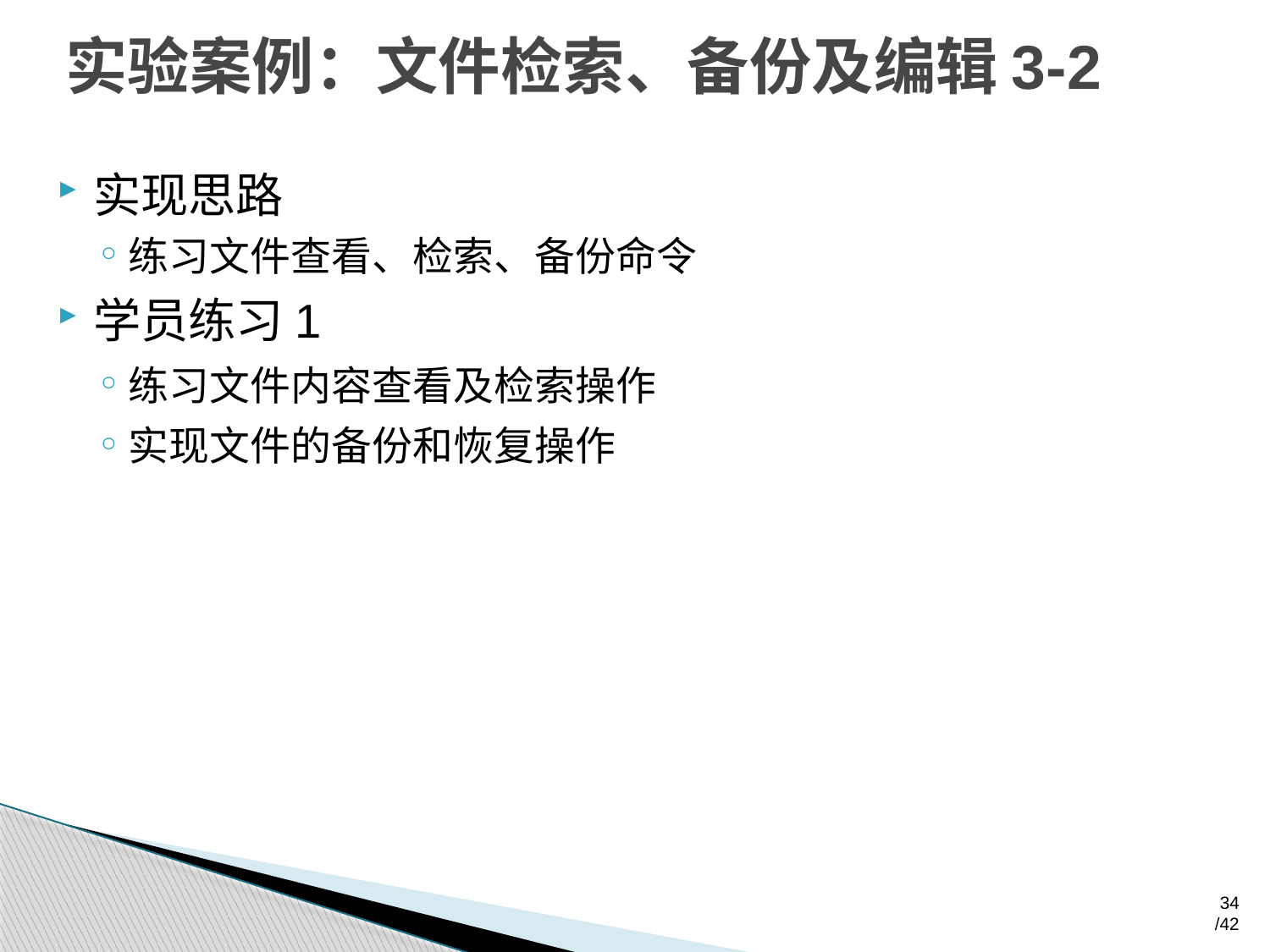

# 实验案例：文件检索、备份及编辑3-2
实现思路
练习文件查看、检索、备份命令
学员练习1
练习文件内容查看及检索操作
实现文件的备份和恢复操作
34/42